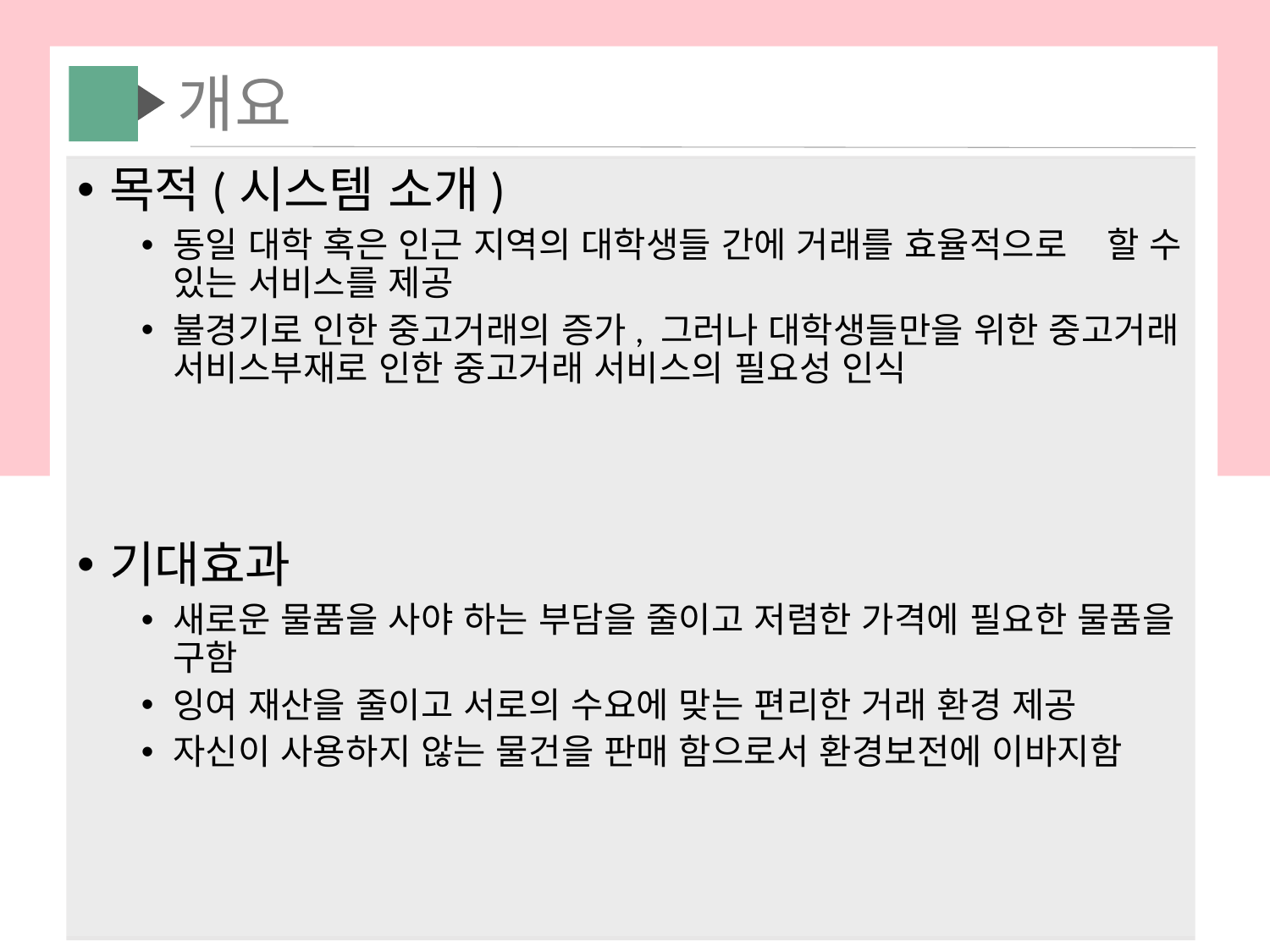

# 개요
목적(시스템 소개)
동일 대학 혹은 인근 지역의 대학생들 간에 거래를 효율적으로    할 수 있는 서비스를 제공
불경기로 인한 중고거래의 증가, 그러나 대학생들만을 위한 중고거래 서비스부재로 인한 중고거래 서비스의 필요성 인식

기대효과
새로운 물품을 사야 하는 부담을 줄이고 저렴한 가격에 필요한 물품을 구함
잉여 재산을 줄이고 서로의 수요에 맞는 편리한 거래 환경 제공
자신이 사용하지 않는 물건을 판매 함으로서 환경보전에 이바지함